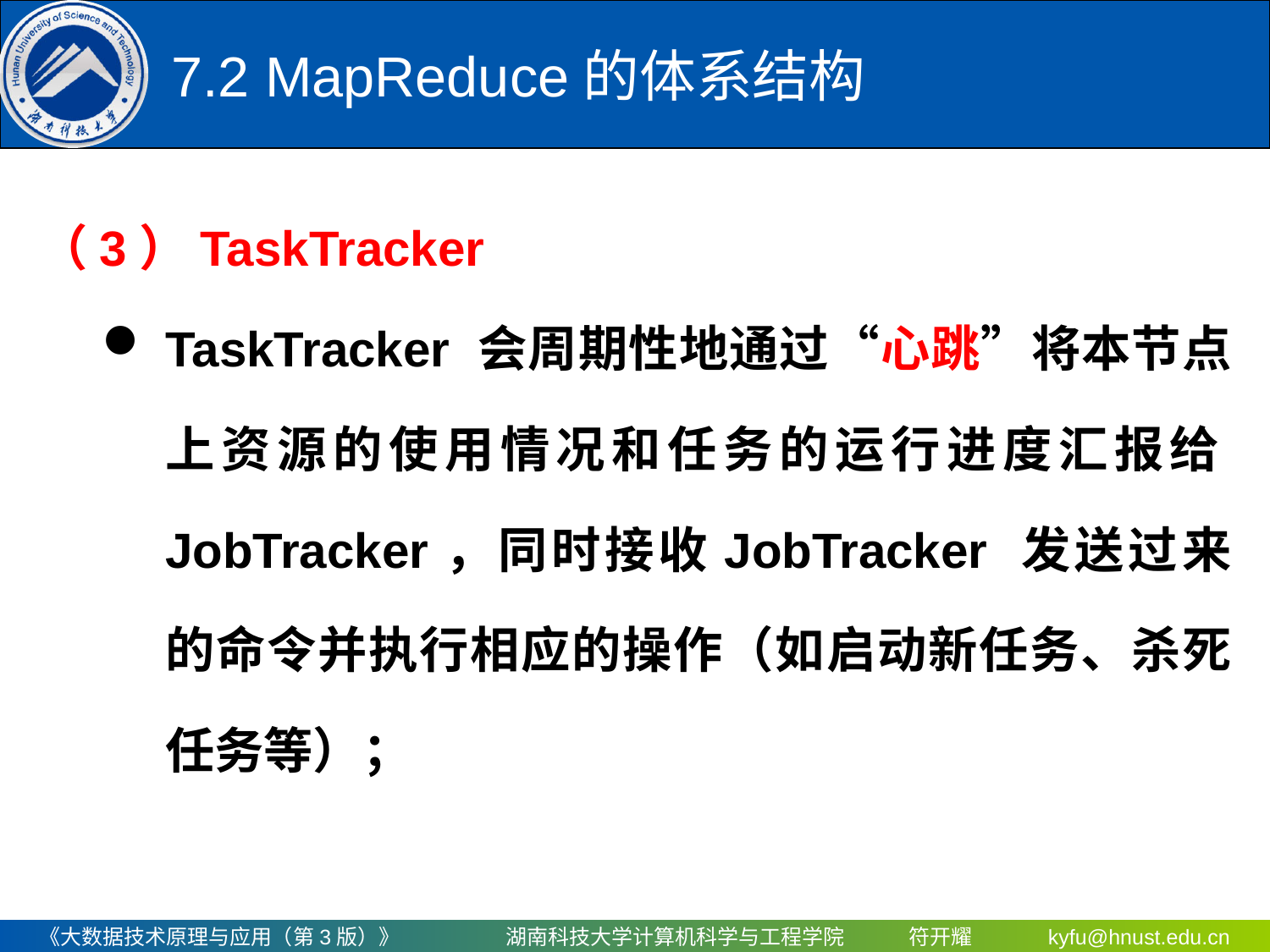

7.2 MapReduce的体系结构
（3）TaskTracker
TaskTracker 会周期性地通过“心跳”将本节点上资源的使用情况和任务的运行进度汇报给JobTracker，同时接收JobTracker 发送过来的命令并执行相应的操作（如启动新任务、杀死任务等）；